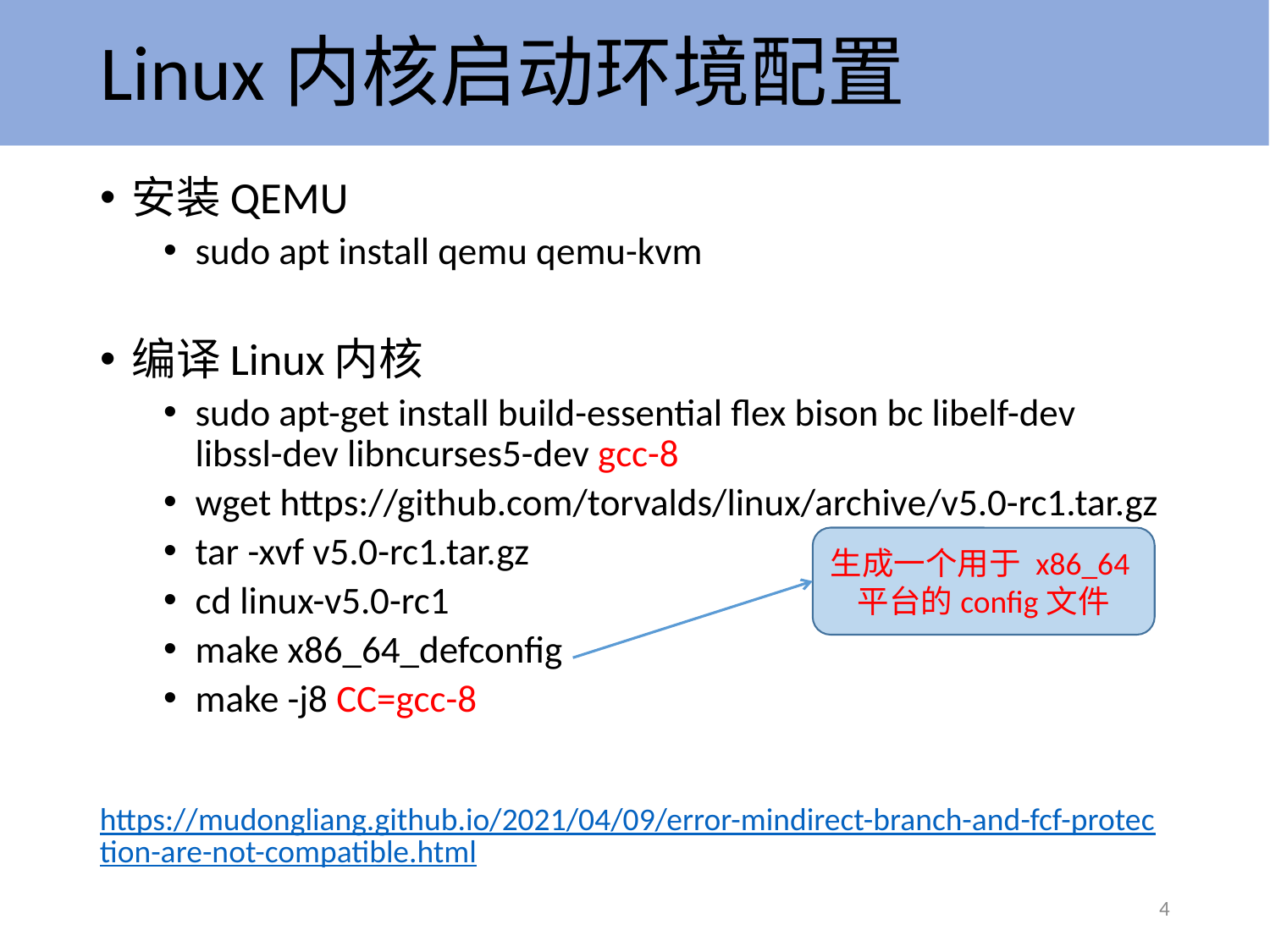

# Linux内核启动环境配置
安装QEMU
sudo apt install qemu qemu-kvm

编译Linux内核
sudo apt-get install build-essential flex bison bc libelf-dev libssl-dev libncurses5-dev gcc-8
wget https://github.com/torvalds/linux/archive/v5.0-rc1.tar.gz
tar -xvf v5.0-rc1.tar.gz
cd linux-v5.0-rc1
make x86_64_defconfig
make -j8 CC=gcc-8
生成一个用于 x86_64平台的config文件
https://mudongliang.github.io/2021/04/09/error-mindirect-branch-and-fcf-protection-are-not-compatible.html
4